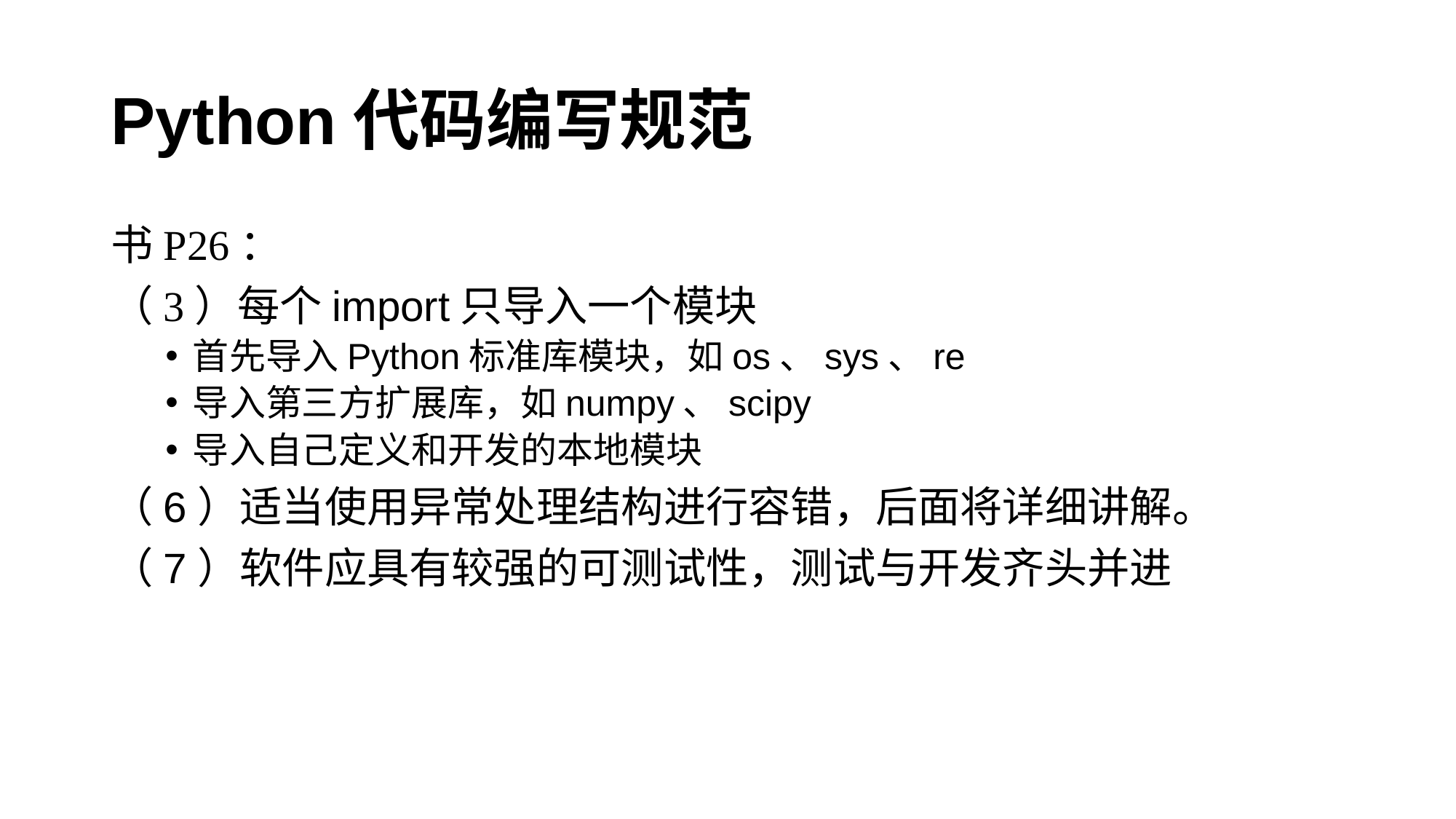

# Python代码编写规范
书P26：
（3）每个import只导入一个模块
首先导入Python标准库模块，如os、sys、re
导入第三方扩展库，如numpy、scipy
导入自己定义和开发的本地模块
（6）适当使用异常处理结构进行容错，后面将详细讲解。
（7）软件应具有较强的可测试性，测试与开发齐头并进